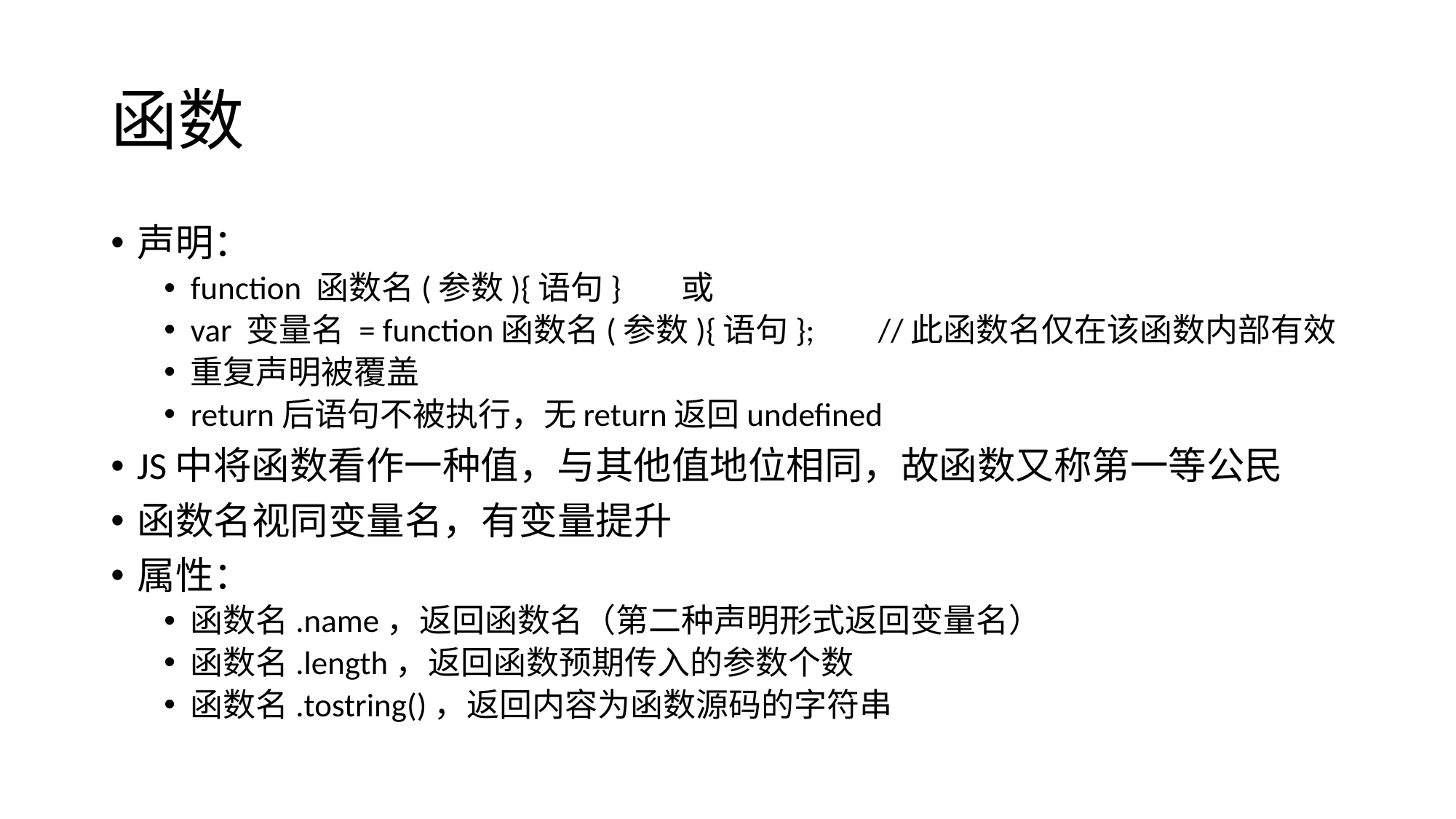

# 函数
声明：
function 函数名(参数){语句}	或
var 变量名 = function函数名(参数){语句};	//此函数名仅在该函数内部有效
重复声明被覆盖
return后语句不被执行，无return返回undefined
JS中将函数看作一种值，与其他值地位相同，故函数又称第一等公民
函数名视同变量名，有变量提升
属性：
函数名.name，返回函数名（第二种声明形式返回变量名）
函数名.length，返回函数预期传入的参数个数
函数名.tostring()，返回内容为函数源码的字符串